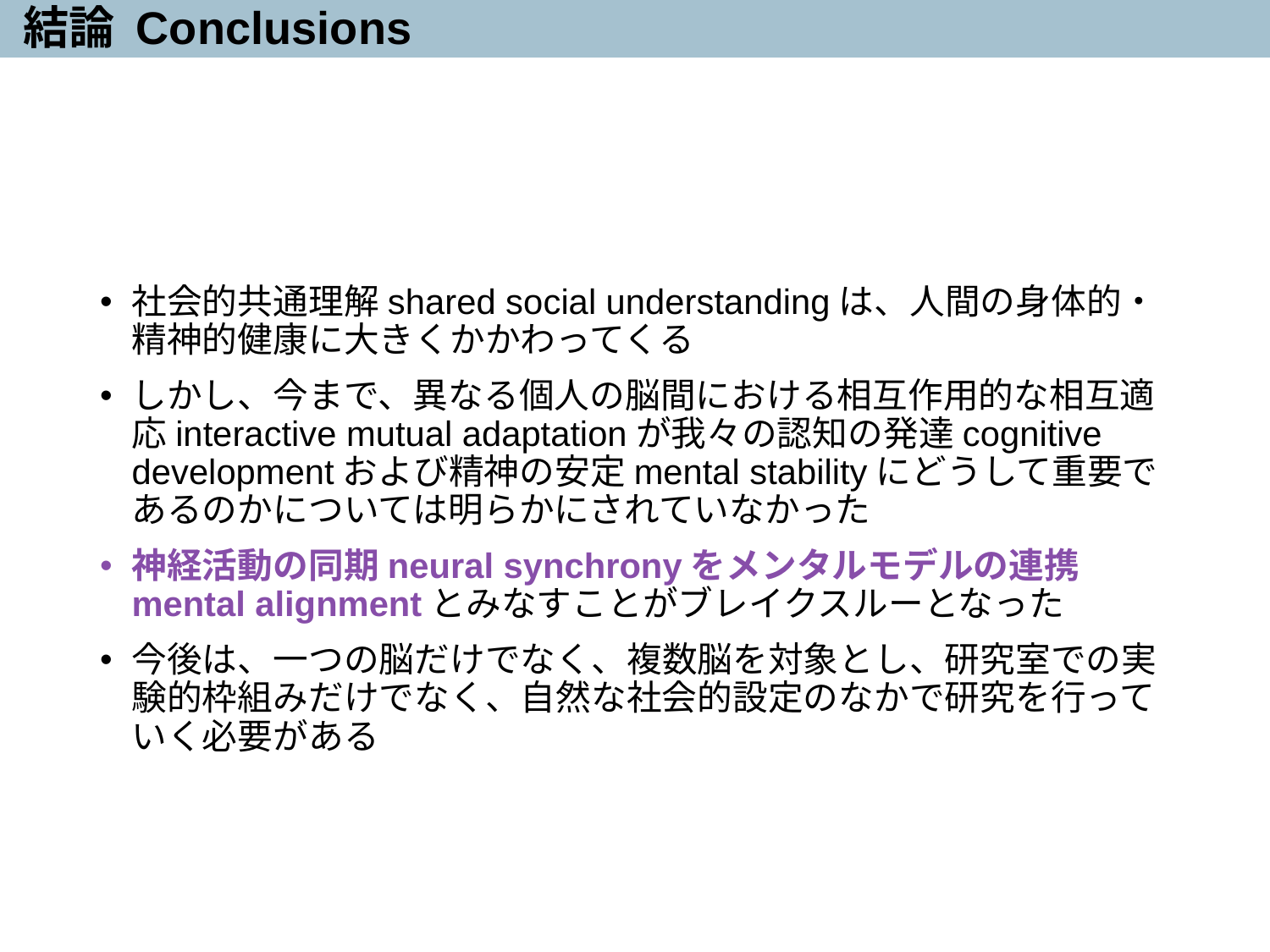

# 結論 Conclusions
社会的共通理解shared social understandingは、人間の身体的・精神的健康に大きくかかわってくる
しかし、今まで、異なる個人の脳間における相互作用的な相互適応interactive mutual adaptationが我々の認知の発達cognitive developmentおよび精神の安定mental stabilityにどうして重要であるのかについては明らかにされていなかった
神経活動の同期neural synchronyをメンタルモデルの連携mental alignmentとみなすことがブレイクスルーとなった
今後は、一つの脳だけでなく、複数脳を対象とし、研究室での実験的枠組みだけでなく、自然な社会的設定のなかで研究を行っていく必要がある